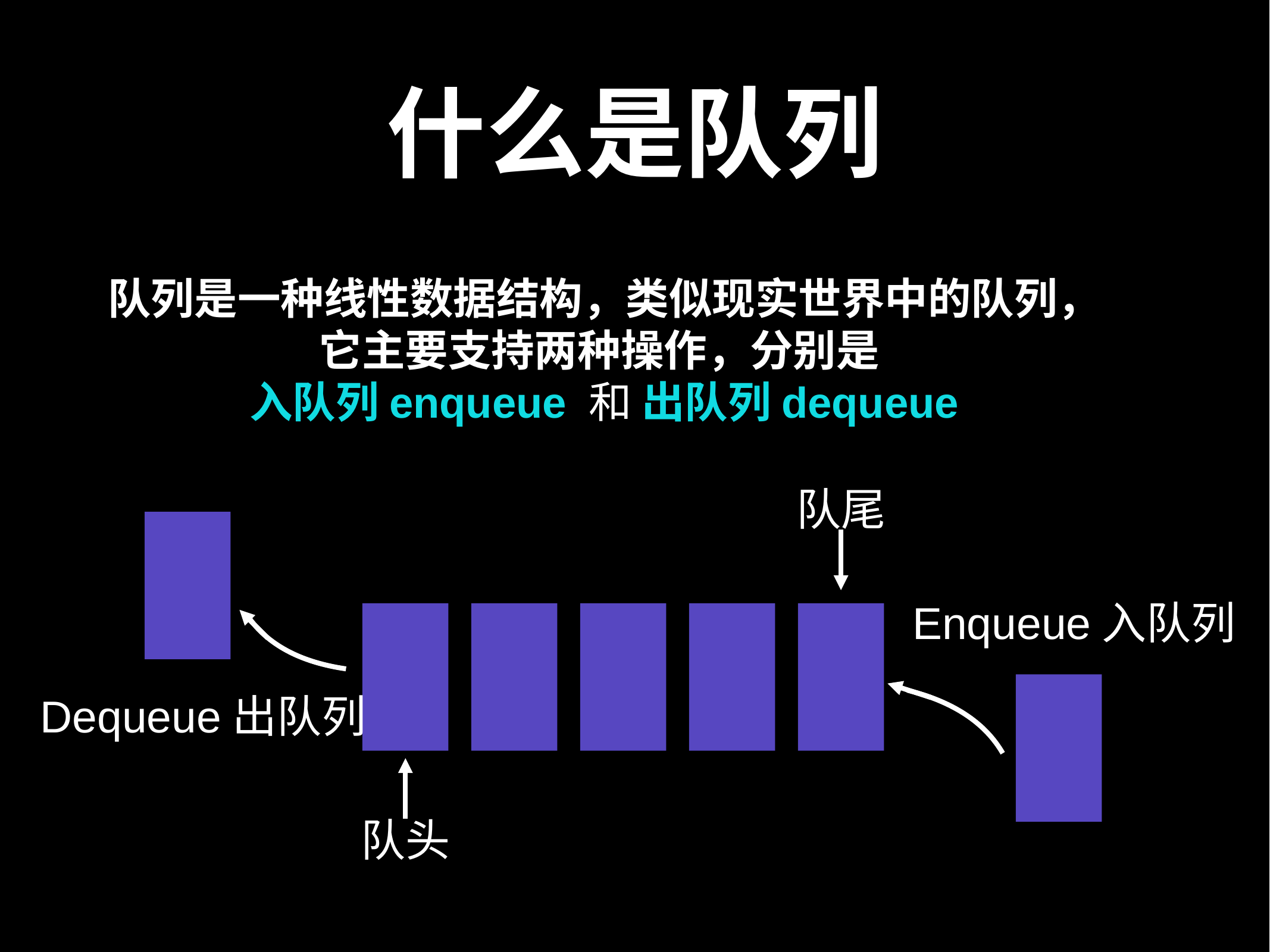

# 什么是队列
队列是一种线性数据结构，类似现实世界中的队列，它主要支持两种操作，分别是
入队列enqueue 和 出队列dequeue
队尾

Enqueue入队列

Dequeue出队列

队头